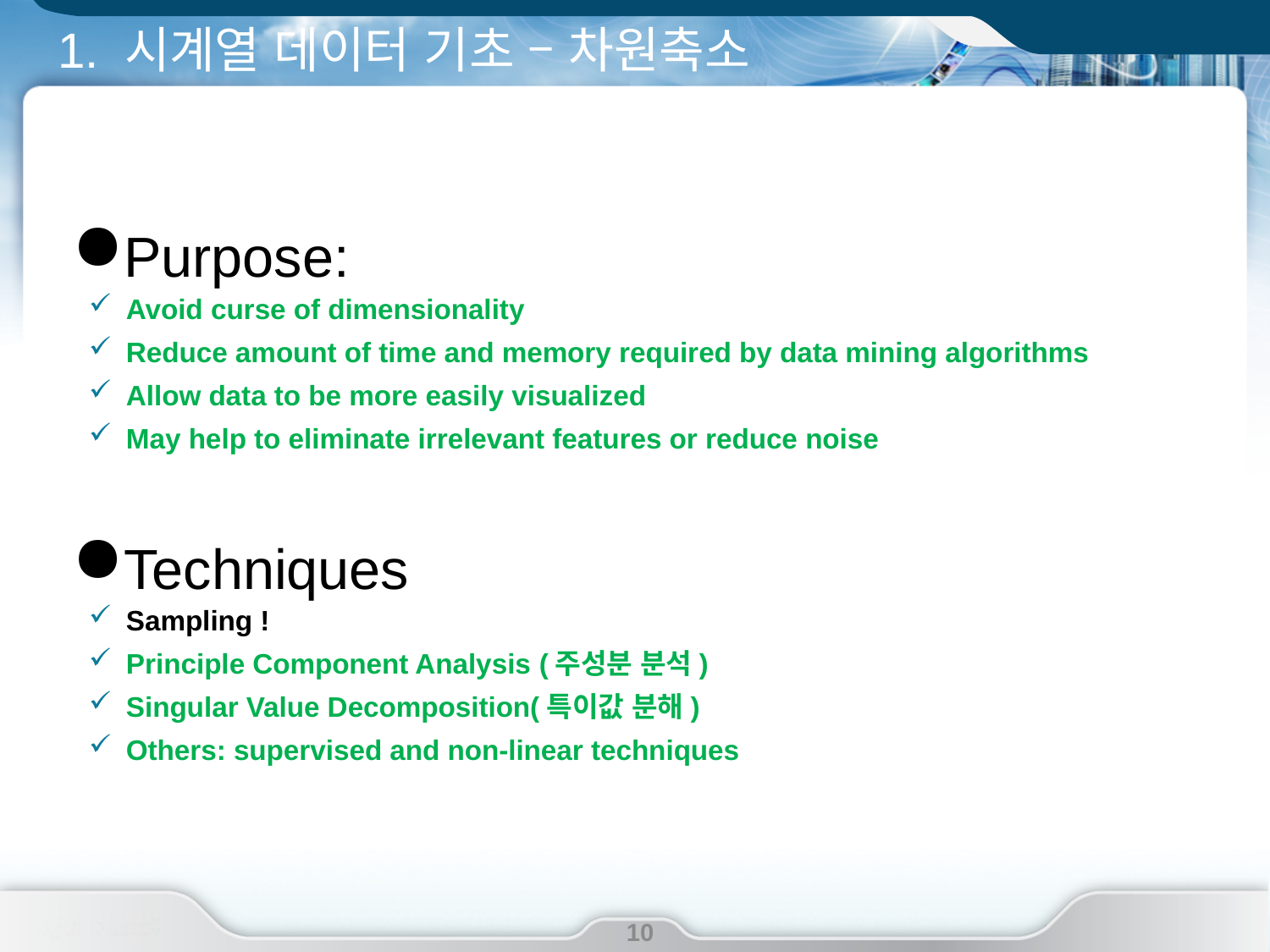

# 1. 시계열 데이터 기초 – 차원축소
Purpose:
Avoid curse of dimensionality
Reduce amount of time and memory required by data mining algorithms
Allow data to be more easily visualized
May help to eliminate irrelevant features or reduce noise

Techniques
Sampling !
Principle Component Analysis (주성분 분석)
Singular Value Decomposition(특이값 분해)
Others: supervised and non-linear techniques
10